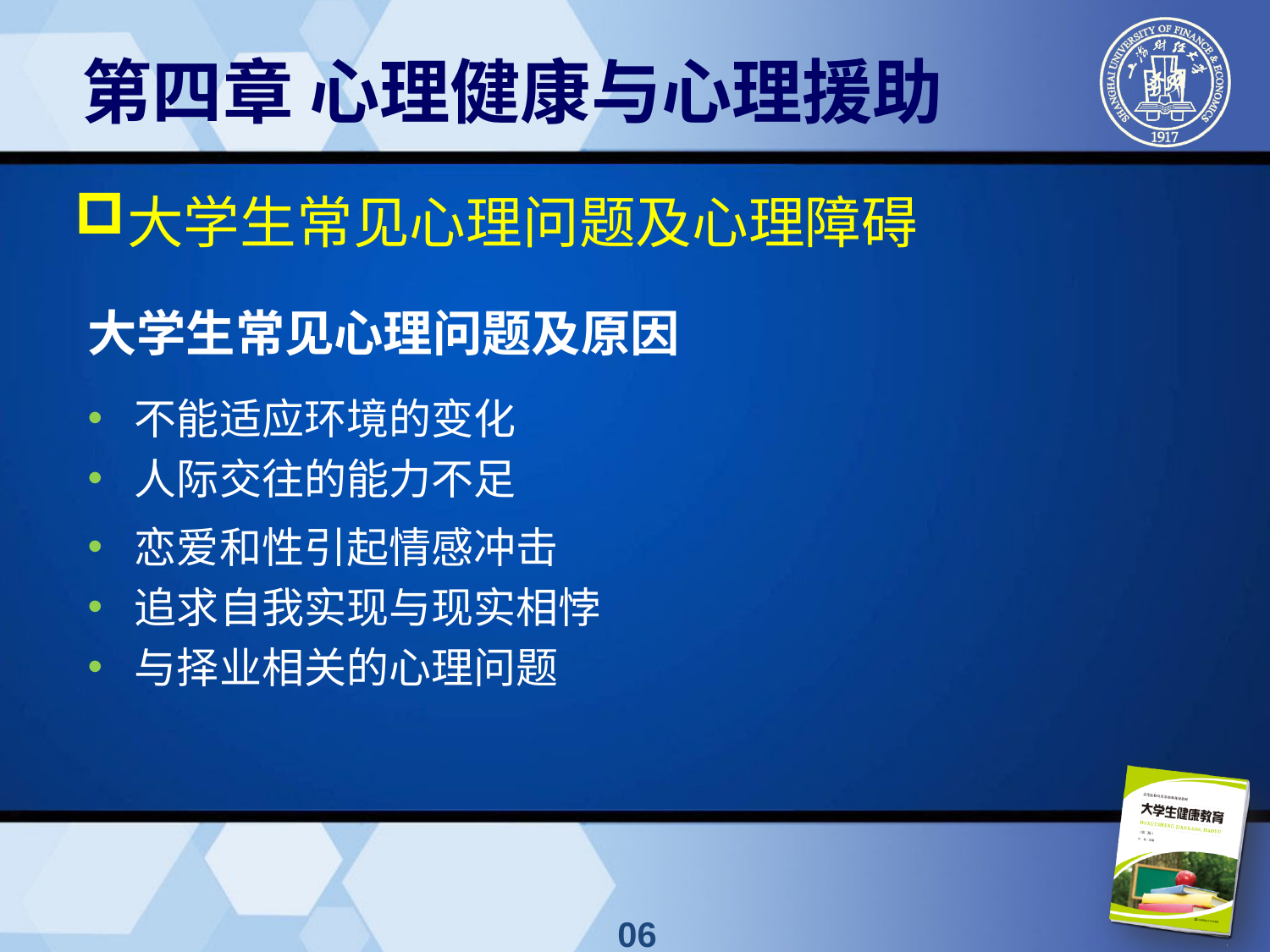

第四章 心理健康与心理援助
大学生常见心理问题及心理障碍
大学生常见心理问题及原因
不能适应环境的变化
人际交往的能力不足
恋爱和性引起情感冲击
追求自我实现与现实相悖
与择业相关的心理问题

06